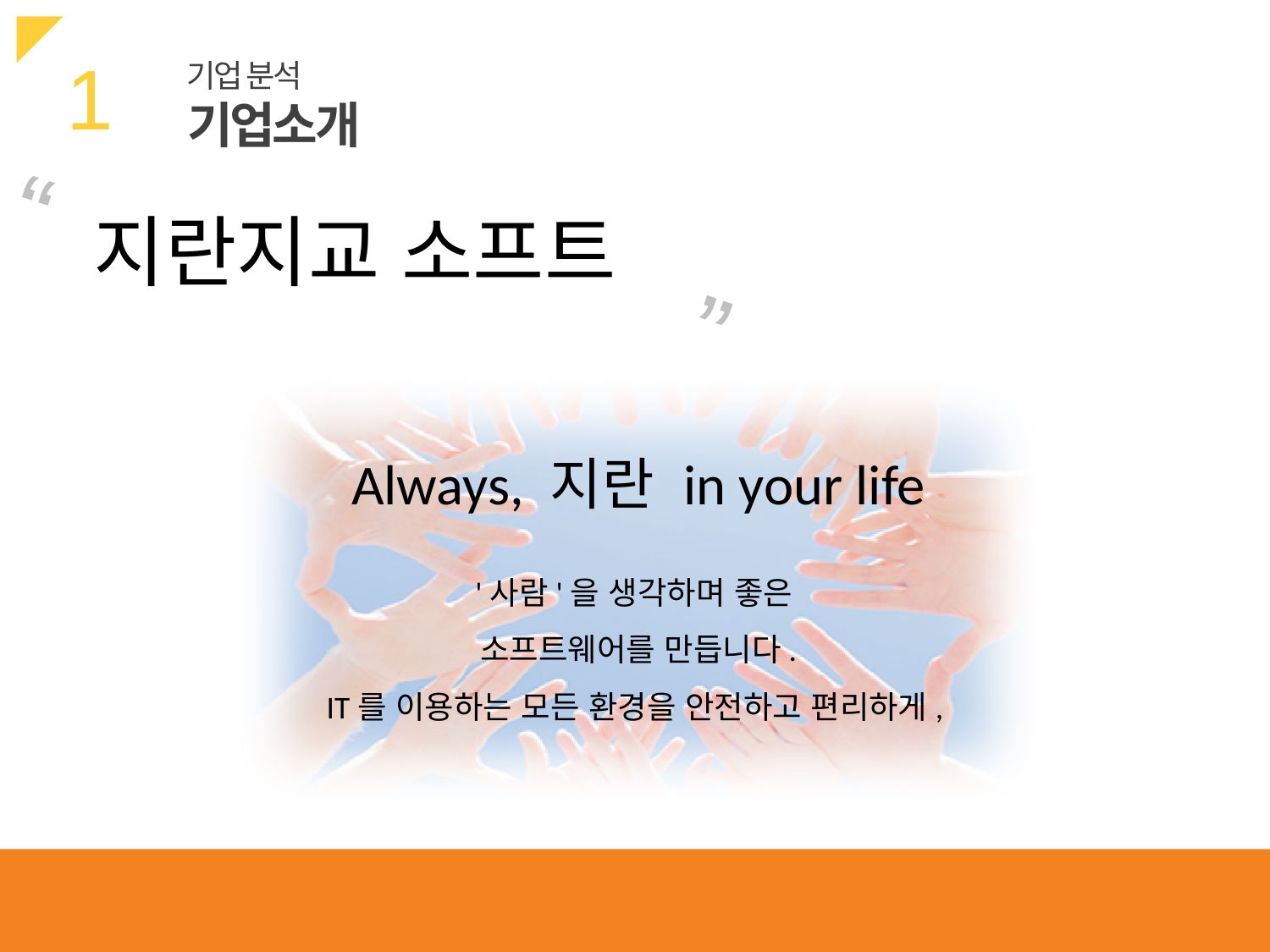

1
기업 분석
기업소개
“
지란지교 소프트
“

Always, 지란 in your life

'사람'을 생각하며 좋은
소프트웨어를 만듭니다.
IT를 이용하는 모든 환경을 안전하고 편리하게,